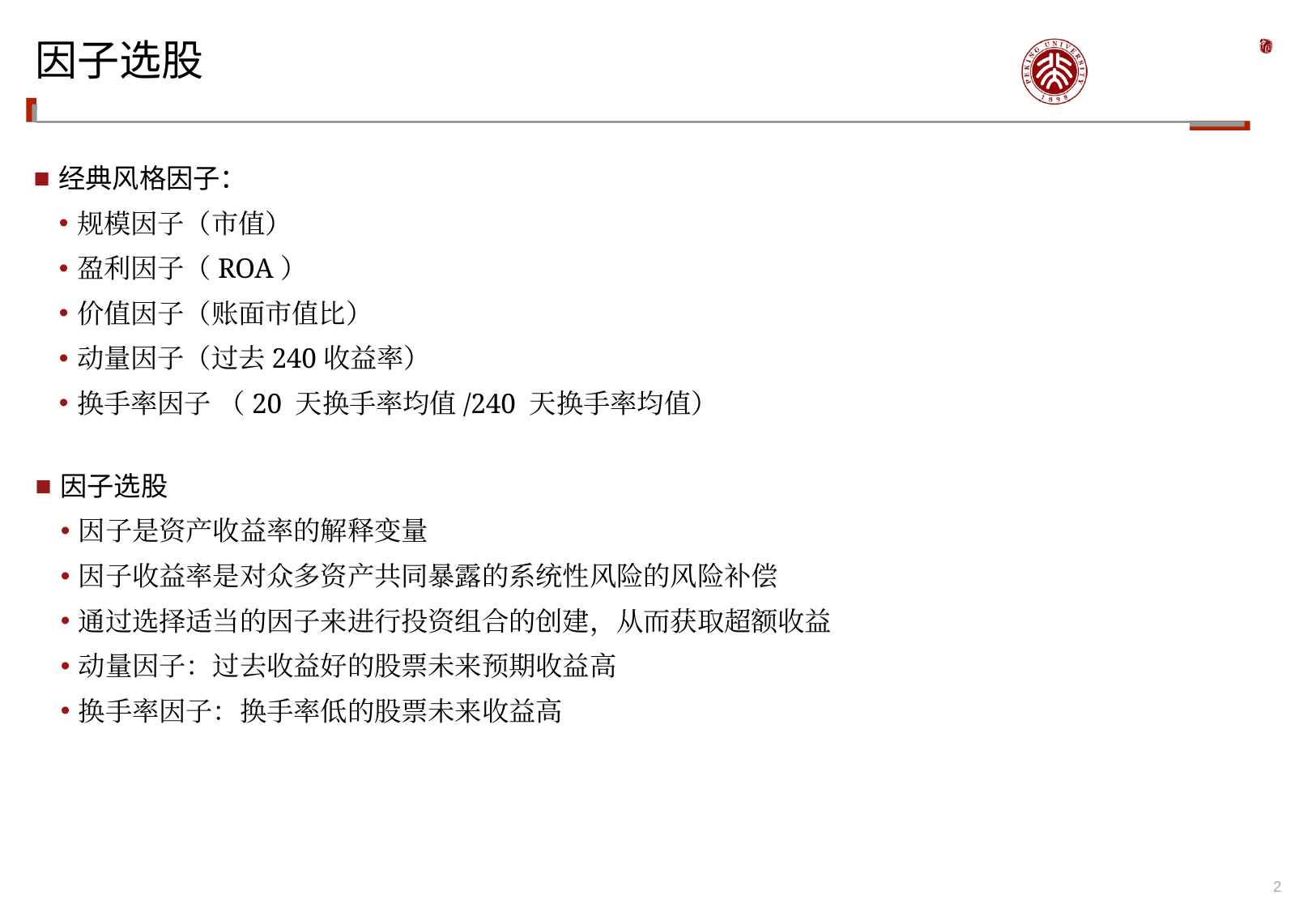

# 因子选股
经典风格因子：
规模因子（市值）
盈利因子（ROA）
价值因子（账面市值比）
动量因子（过去240收益率）
换手率因子 （20 天换手率均值/240 天换手率均值）

因子选股
因子是资产收益率的解释变量
因子收益率是对众多资产共同暴露的系统性风险的风险补偿
通过选择适当的因子来进行投资组合的创建，从而获取超额收益
动量因子：过去收益好的股票未来预期收益高
换手率因子：换手率低的股票未来收益高